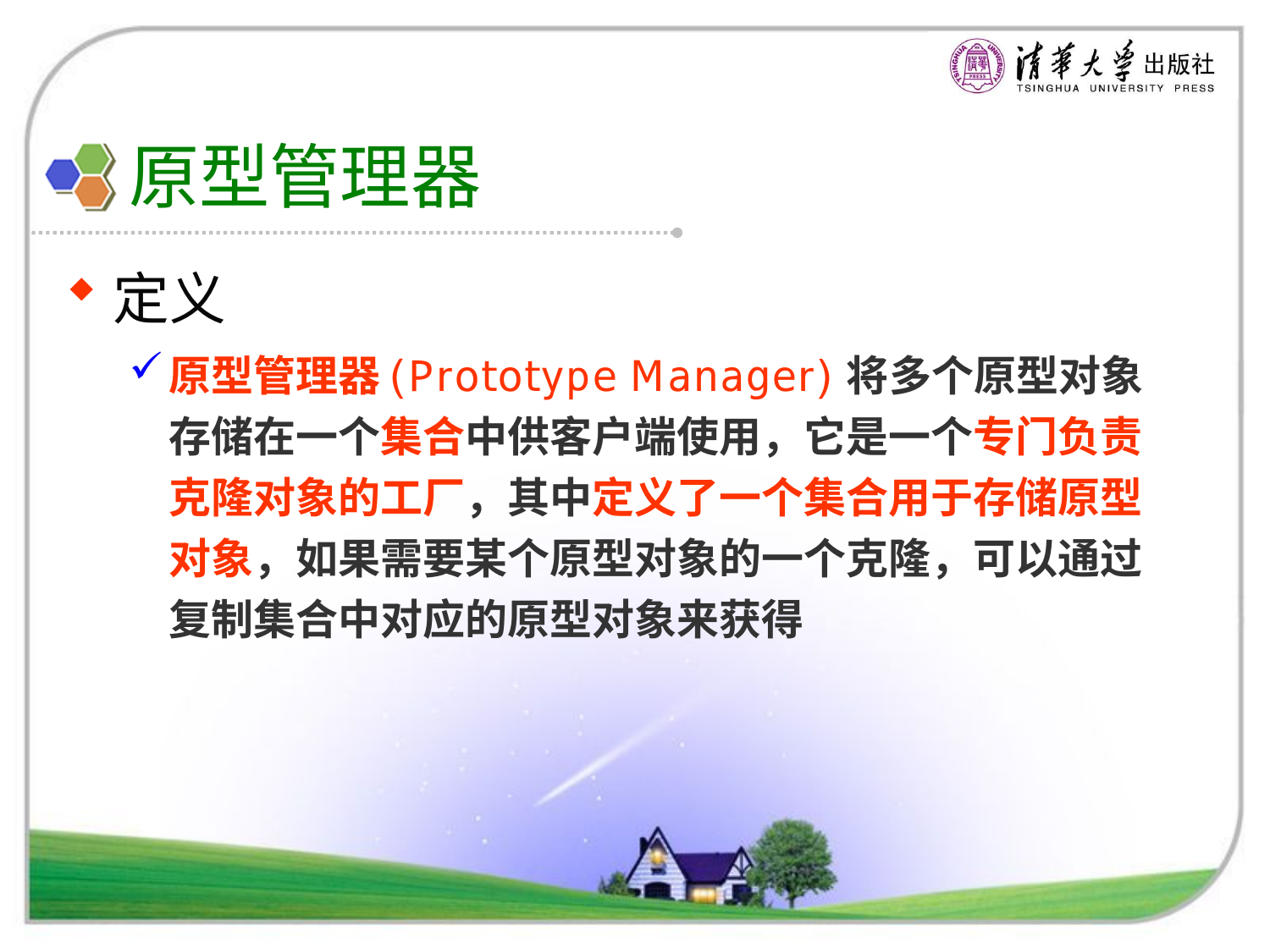

# 原型管理器
定义
原型管理器(Prototype Manager)将多个原型对象存储在一个集合中供客户端使用，它是一个专门负责克隆对象的工厂，其中定义了一个集合用于存储原型对象，如果需要某个原型对象的一个克隆，可以通过复制集合中对应的原型对象来获得